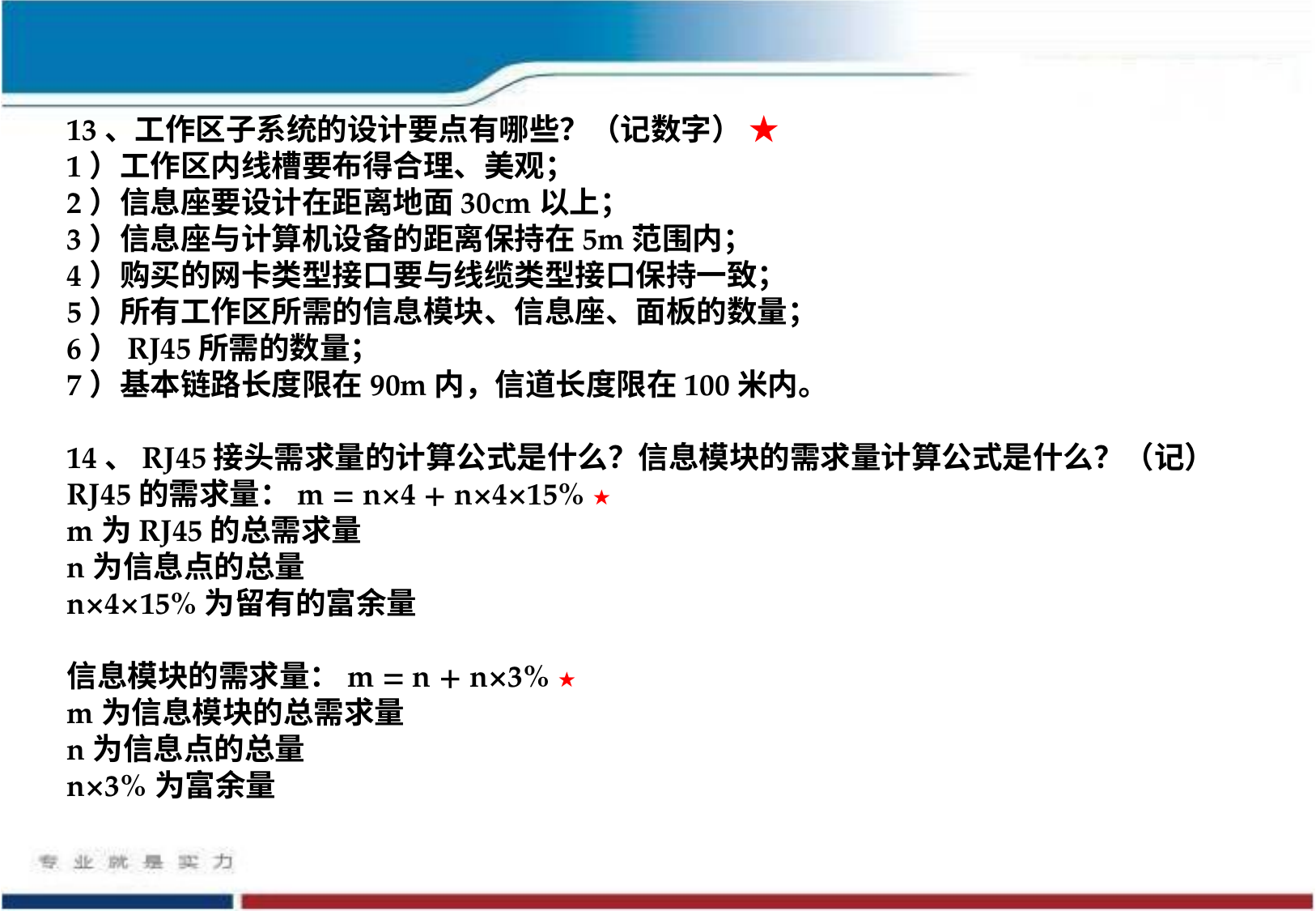

13、工作区子系统的设计要点有哪些？（记数字） ★
1）工作区内线槽要布得合理、美观；
2）信息座要设计在距离地面30cm以上；
3）信息座与计算机设备的距离保持在5m范围内；
4）购买的网卡类型接口要与线缆类型接口保持一致；
5）所有工作区所需的信息模块、信息座、面板的数量；
6）RJ45所需的数量；
7）基本链路长度限在90m内，信道长度限在100米内。

14、RJ45接头需求量的计算公式是什么？信息模块的需求量计算公式是什么？（记）
RJ45的需求量：m = n×4 + n×4×15% ★
m为RJ45的总需求量
n为信息点的总量
n×4×15%为留有的富余量

信息模块的需求量：m = n + n×3% ★
m为信息模块的总需求量
n为信息点的总量
n×3%为富余量